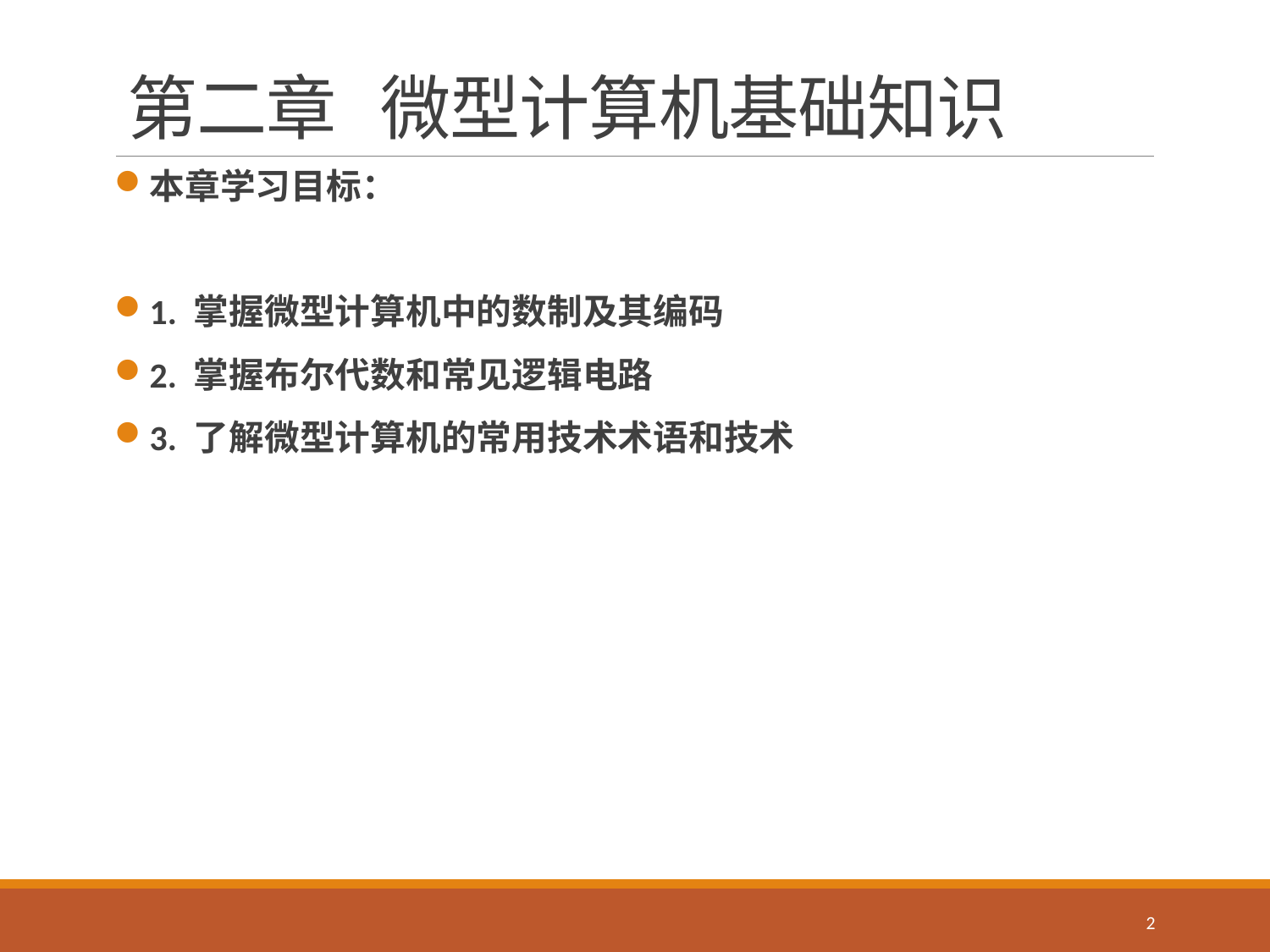

# 第二章   微型计算机基础知识
本章学习目标：

1. 掌握微型计算机中的数制及其编码
2. 掌握布尔代数和常见逻辑电路
3. 了解微型计算机的常用技术术语和技术
2